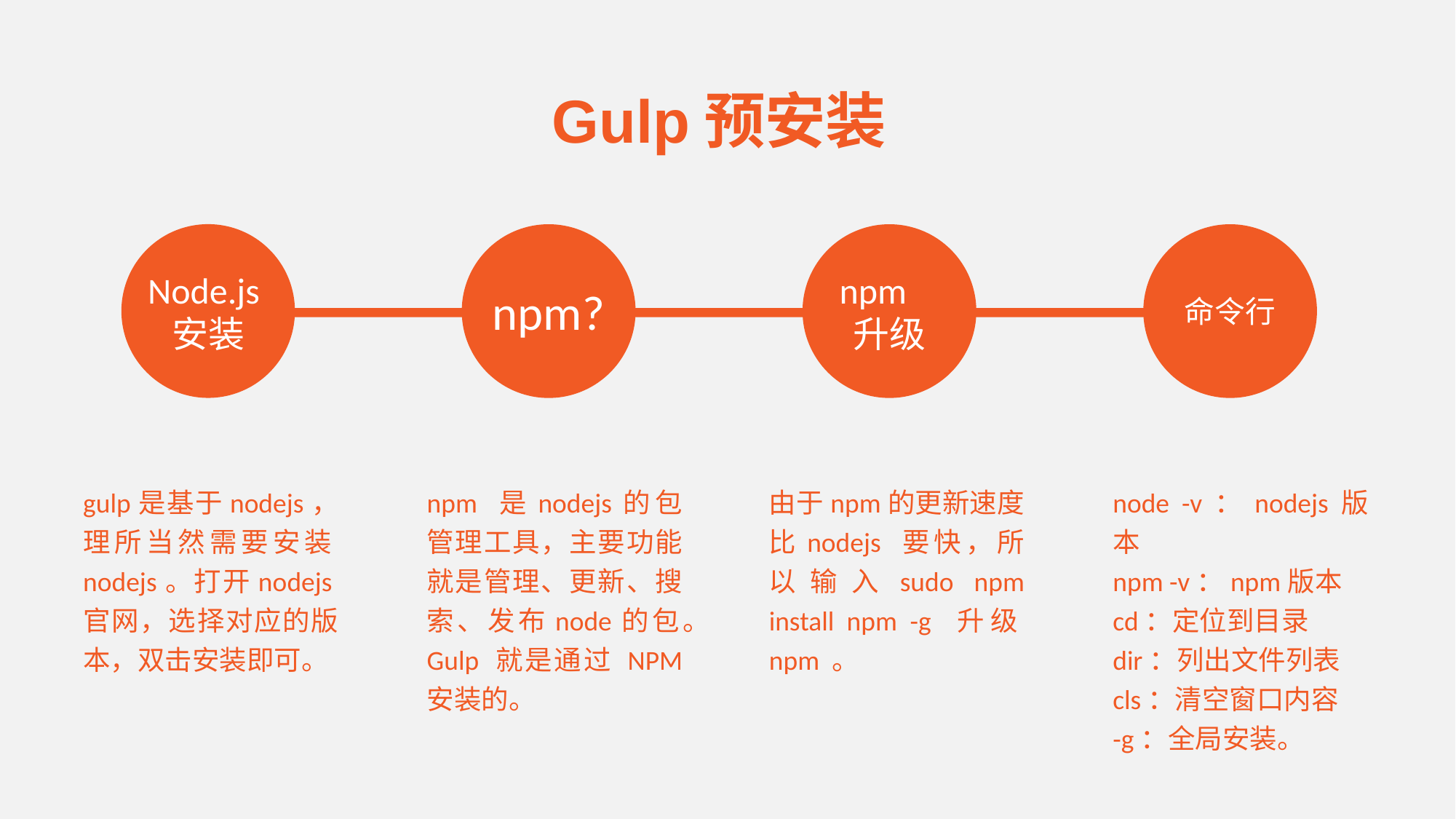

Gulp预安装
Node.js安装
npm?
npm     升级
命令行

gulp是基于nodejs，理所当然需要安装nodejs。打开nodejs官网，选择对应的版本，双击安装即可。
npm 是nodejs的包管理工具，主要功能就是管理、更新、搜索、发布node的包。Gulp 就是通过 NPM 安装的。
由于npm的更新速度比nodejs 要快，所以输入sudo npm install npm -g 升级npm 。
node -v：nodejs版本
npm -v：npm版本
cd：定位到目录
dir：列出文件列表
cls：清空窗口内容
-g：全局安装。